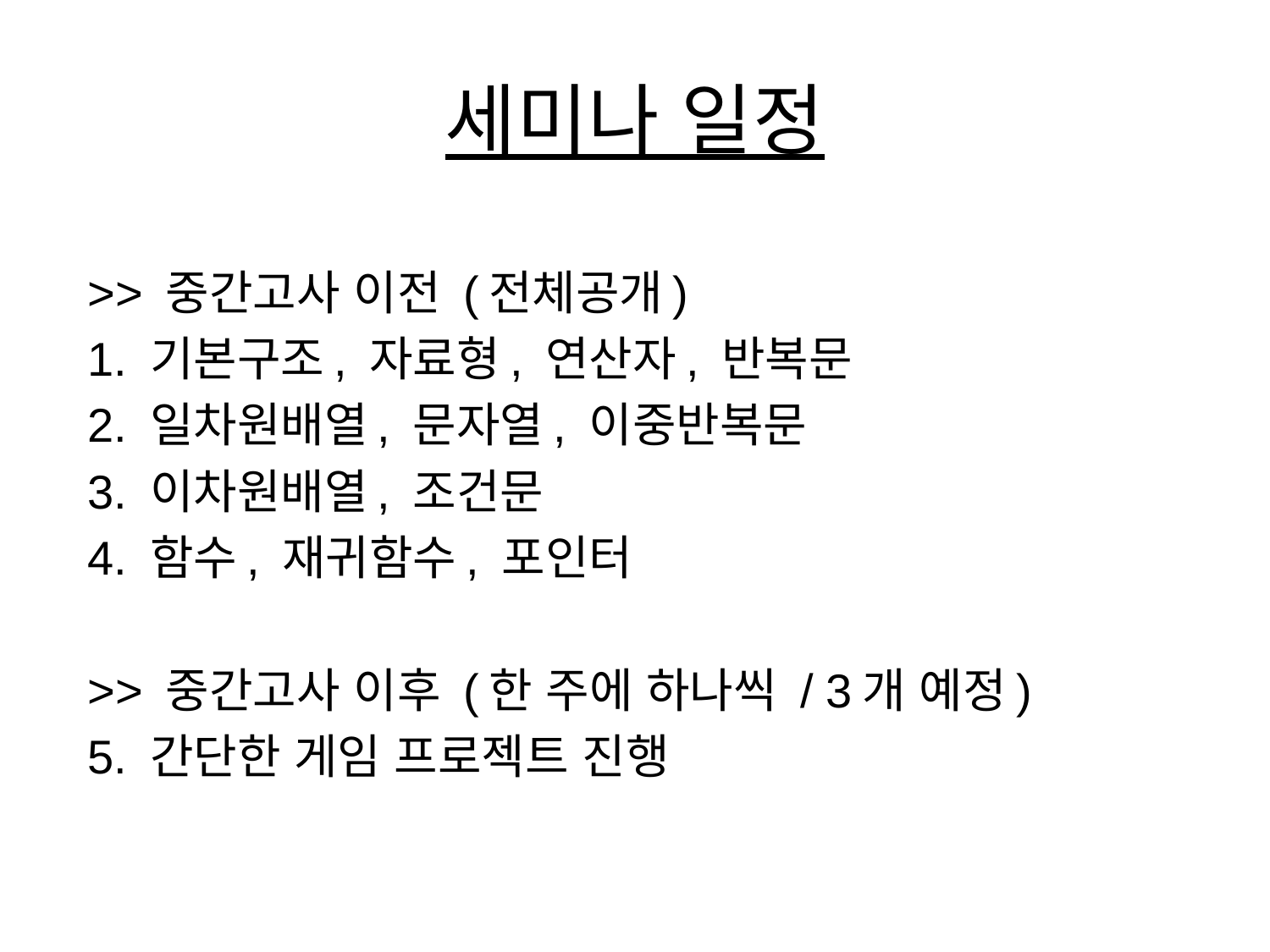

# 세미나 일정
>> 중간고사 이전 (전체공개)
1. 기본구조, 자료형, 연산자, 반복문
2. 일차원배열, 문자열, 이중반복문
3. 이차원배열, 조건문
4. 함수, 재귀함수, 포인터

>> 중간고사 이후 (한 주에 하나씩 / 3개 예정)
5. 간단한 게임 프로젝트 진행